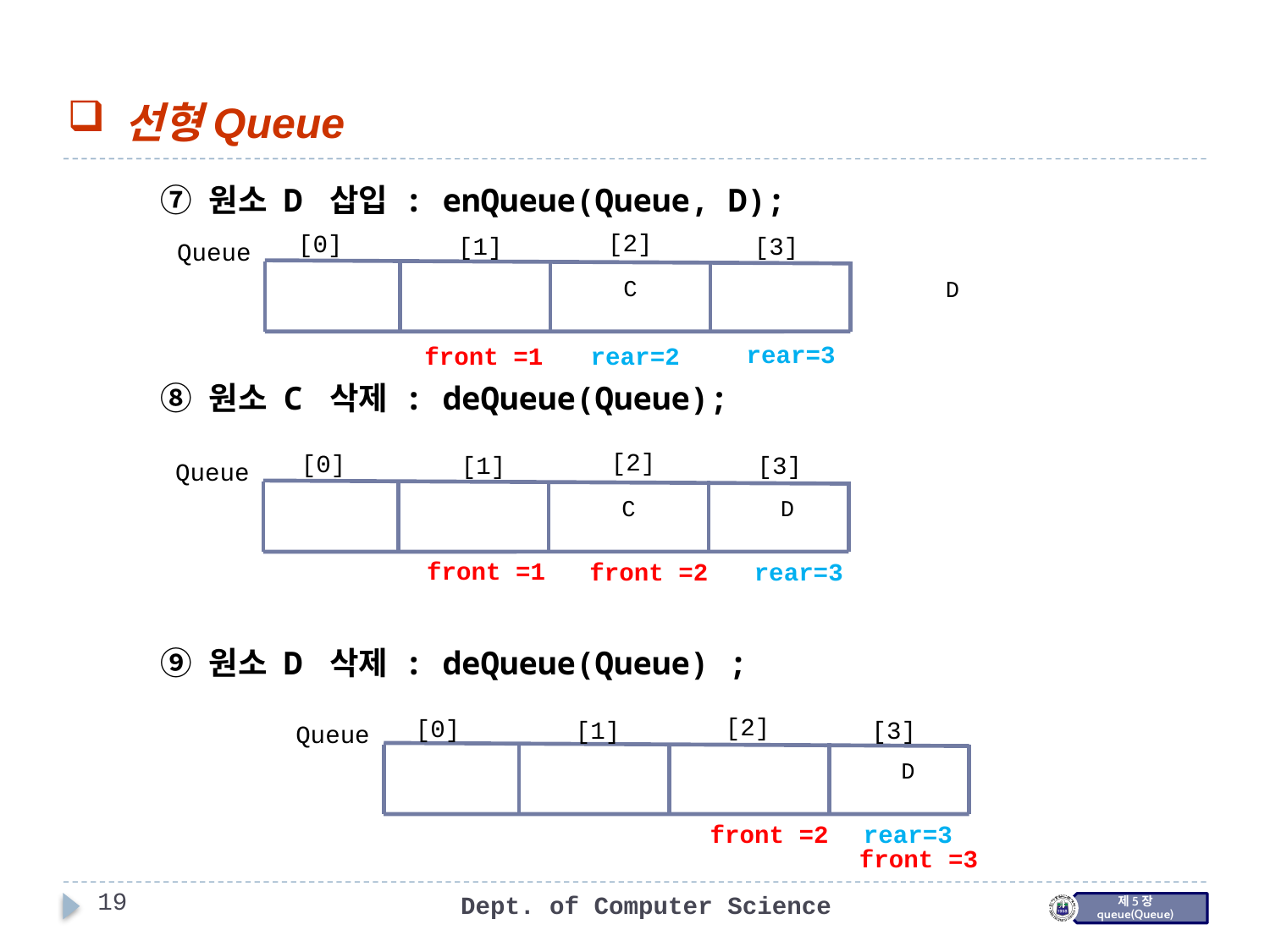

선형Queue
⑦ 원소 D 삽입 : enQueue(Queue, D);

⑧ 원소 C 삭제 : deQueue(Queue);

⑨ 원소 D 삭제 : deQueue(Queue) ;

[2]
[0]
[1]
[3]
Queue
C
D
 rear=3
 rear=2
 front =1
[2]
[0]
[1]
[3]
Queue
C
D
 front =1
 front =2
 rear=3
[2]
[0]
[1]
[3]
Queue
D
 front =2
 rear=3
 front =3
19
Dept. of Computer Science